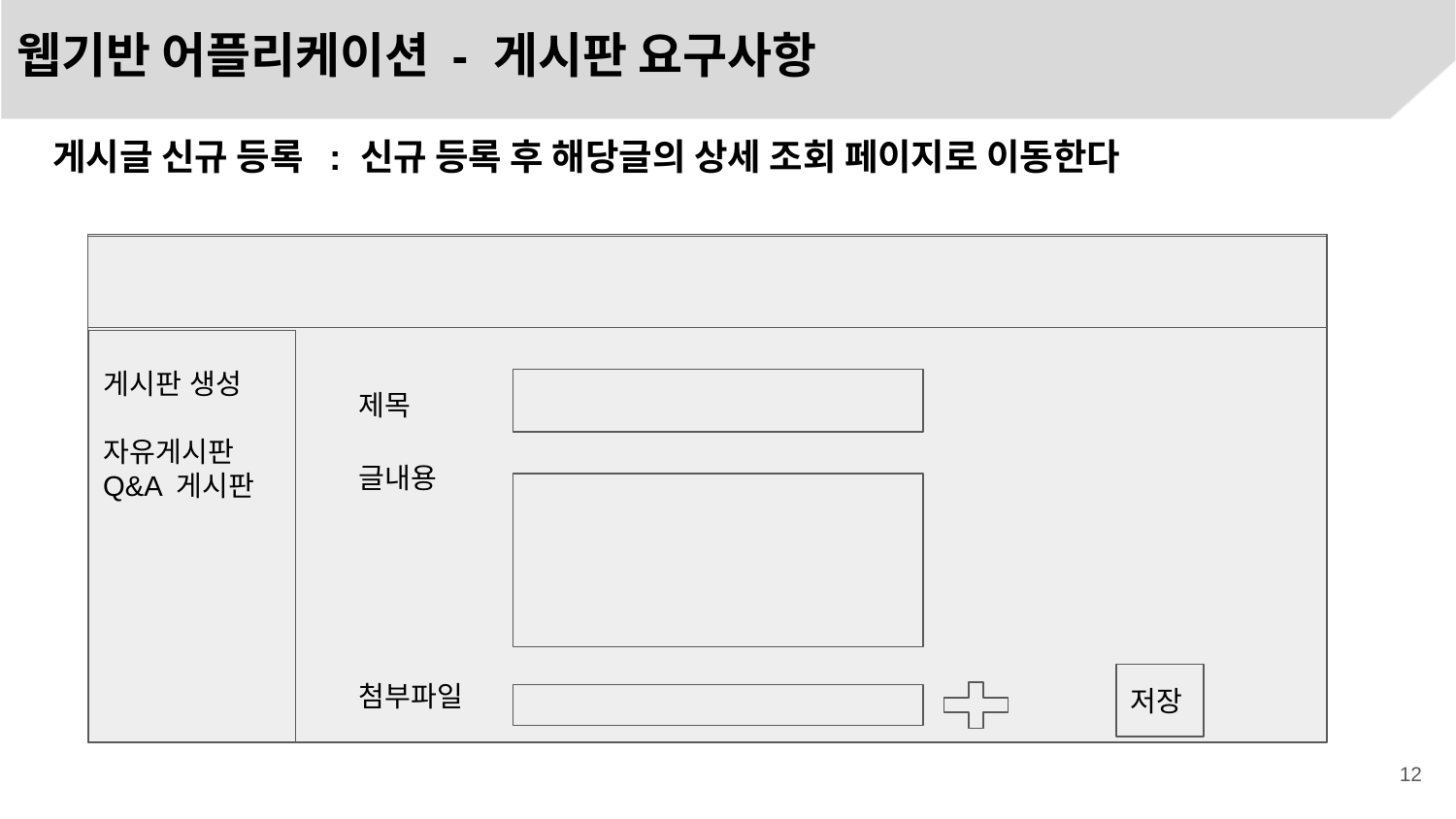

# 웹기반 어플리케이션 - 게시판 요구사항
게시글 신규 등록  : 신규 등록 후 해당글의 상세 조회 페이지로 이동한다

게시판 생성

자유게시판
Q&A 게시판

제목
글내용

첨부파일
저장

12